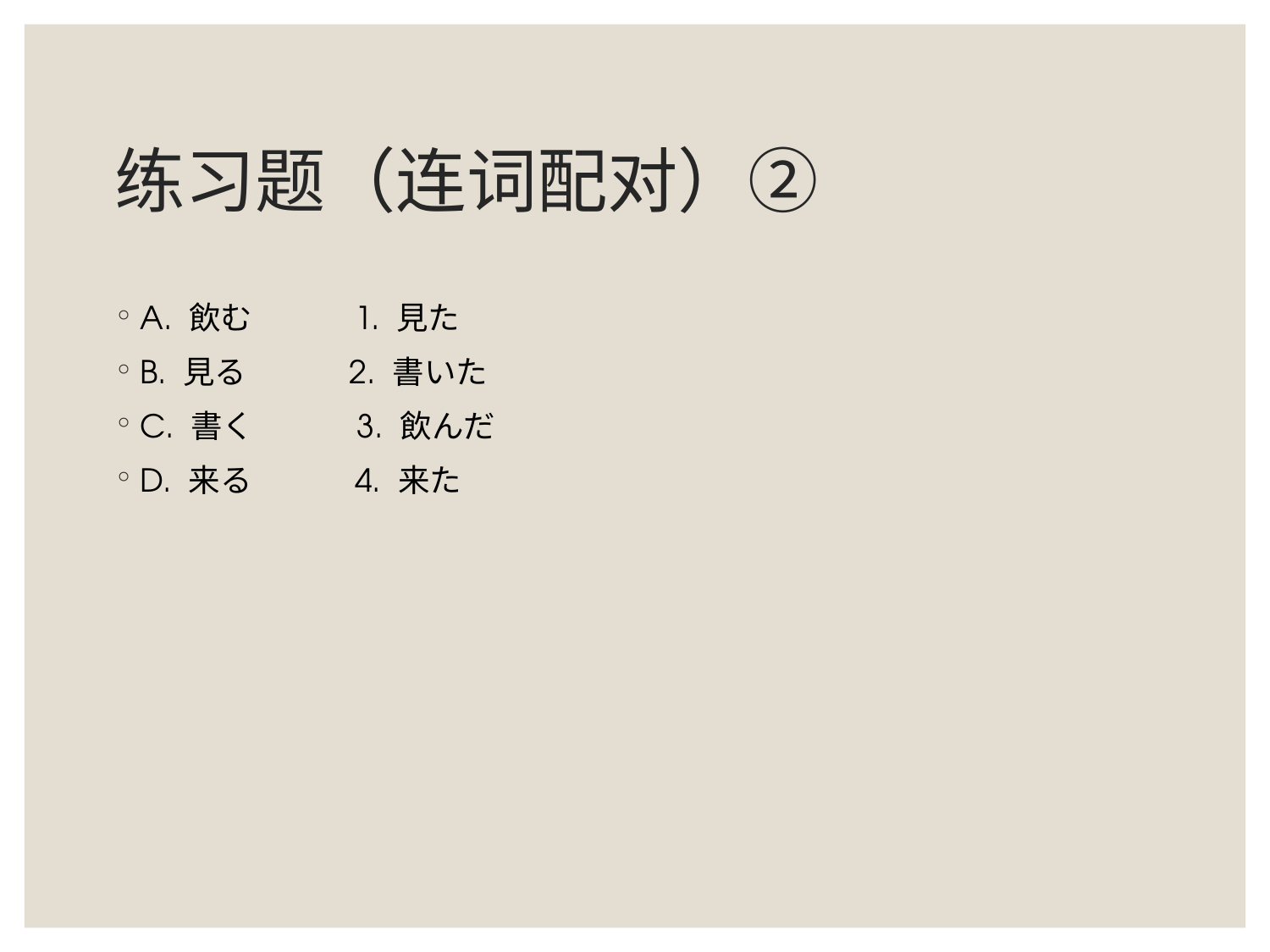

# 练习题（连词配对）②
A. 飲む　　　1. 見た
B. 見る　　　2. 書いた
C. 書く　　　3. 飲んだ
D. 来る　　　4. 来た